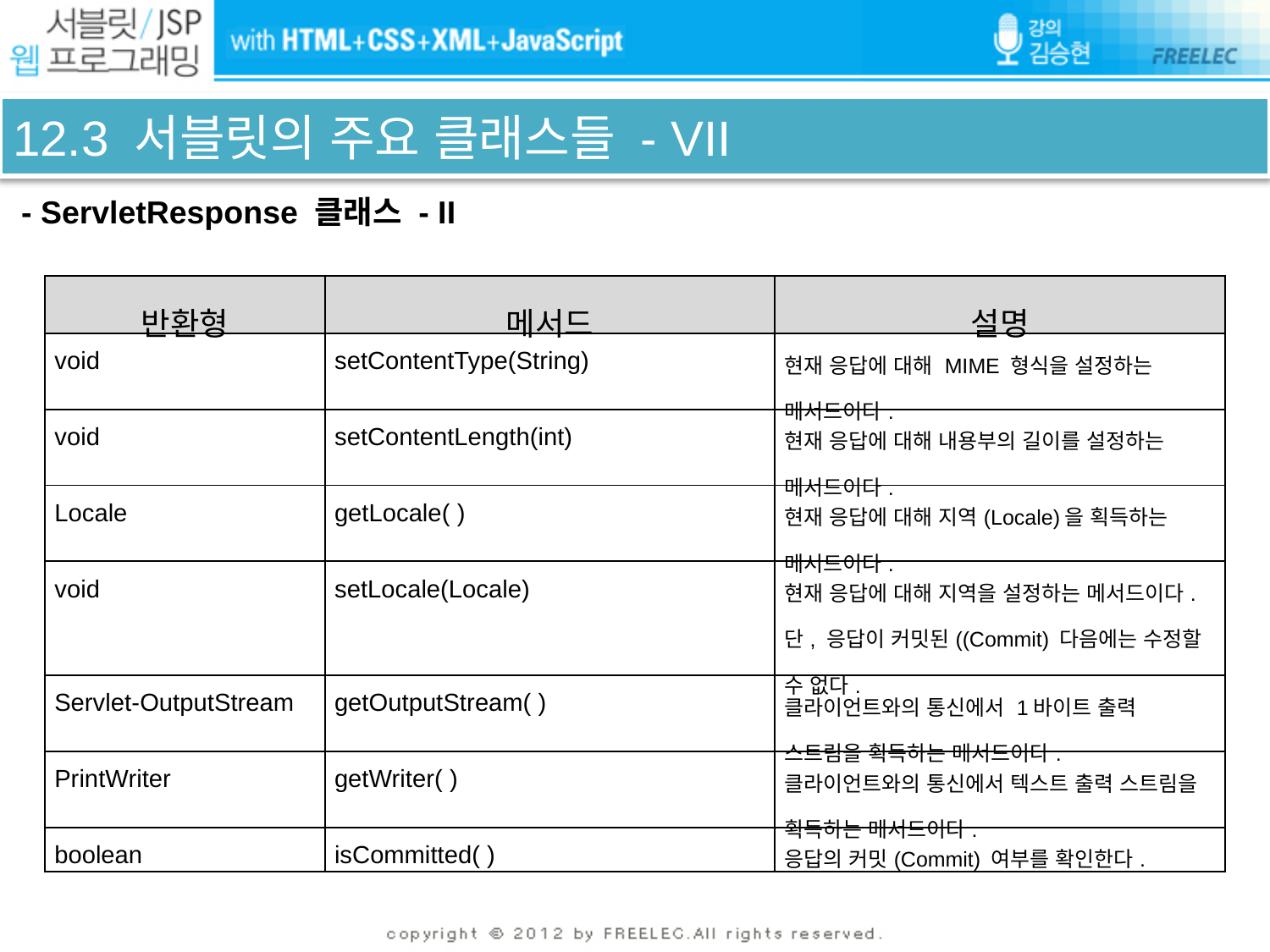

# 12.3 서블릿의 주요 클래스들 - VII
 - ServletResponse 클래스 - II
| 반환형 | 메서드 | 설명 |
| --- | --- | --- |
| void | setContentType(String) | 현재 응답에 대해 MIME 형식을 설정하는 메서드이다. |
| void | setContentLength(int) | 현재 응답에 대해 내용부의 길이를 설정하는 메서드이다. |
| Locale | getLocale( ) | 현재 응답에 대해 지역(Locale)을 획득하는 메서드이다. |
| void | setLocale(Locale) | 현재 응답에 대해 지역을 설정하는 메서드이다. 단, 응답이 커밋된((Commit) 다음에는 수정할 수 없다. |
| Servlet-OutputStream | getOutputStream( ) | 클라이언트와의 통신에서 1바이트 출력 스트림을 획득하는 메서드이다. |
| PrintWriter | getWriter( ) | 클라이언트와의 통신에서 텍스트 출력 스트림을 획득하는 메서드이다. |
| boolean | isCommitted( ) | 응답의 커밋(Commit) 여부를 확인한다. |